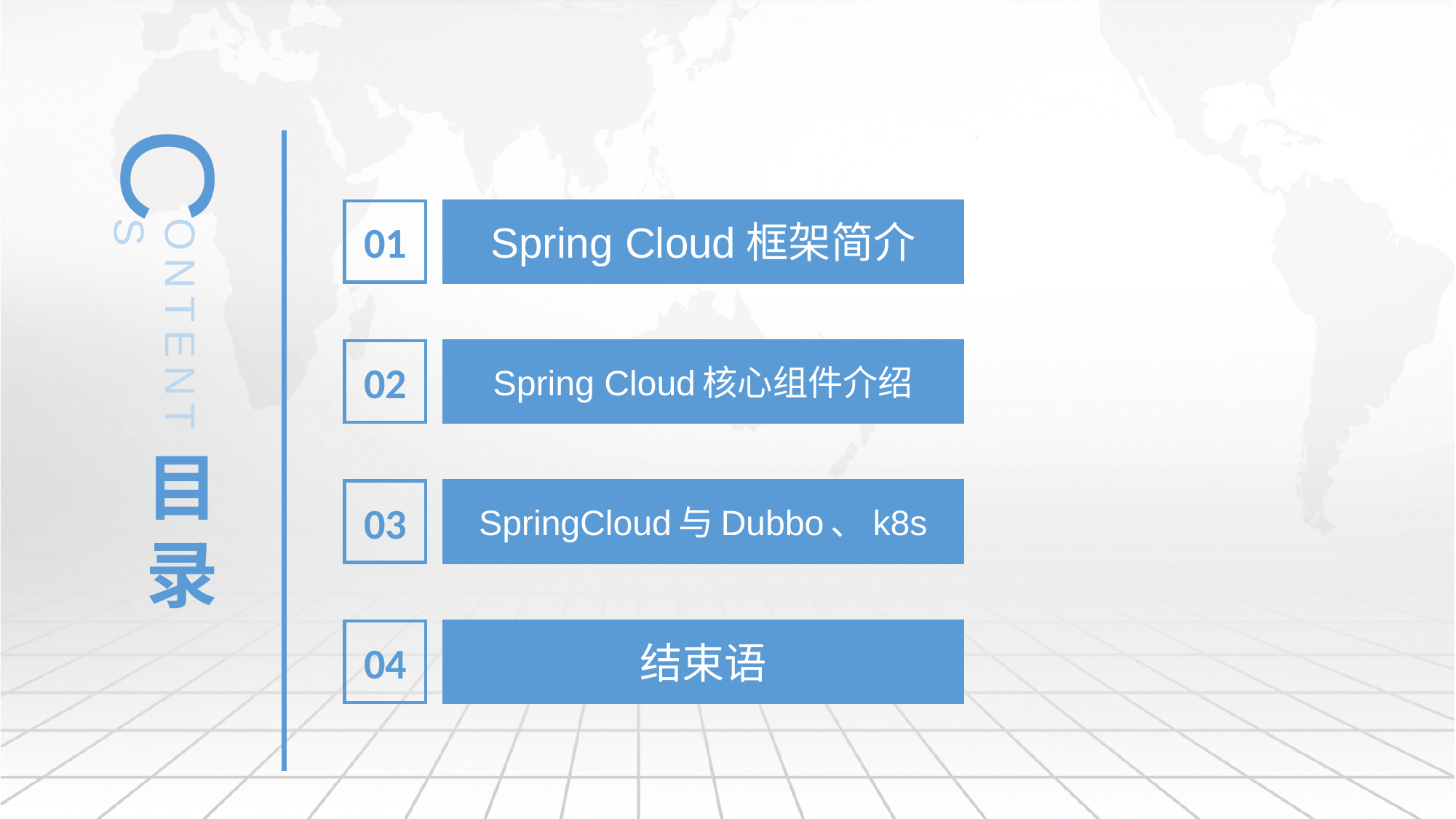

C
01
Spring Cloud框架简介
ONTENTS
02
Spring Cloud核心组件介绍
目
录
03
SpringCloud与Dubbo、k8s
04
结束语